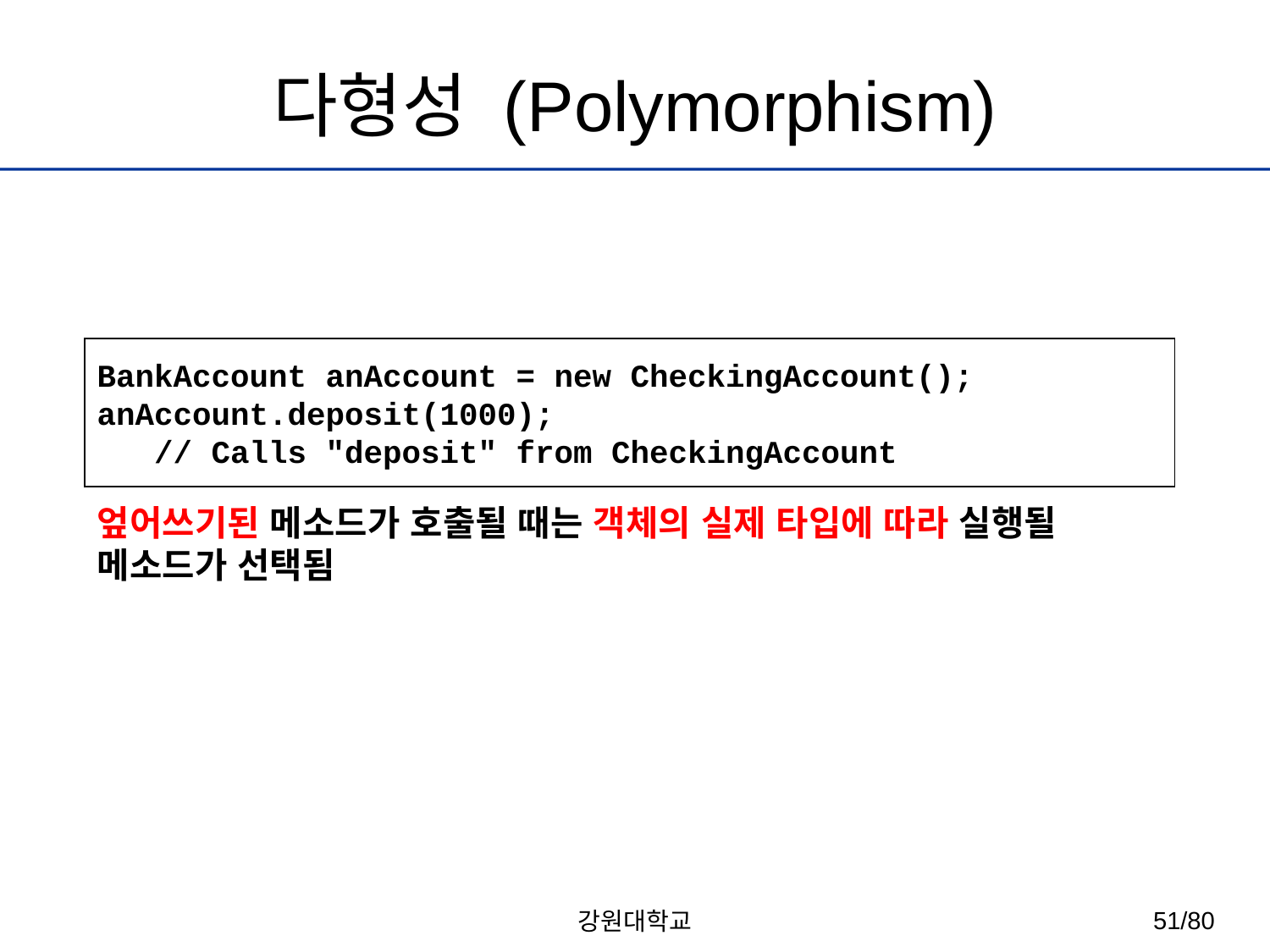

# 다형성 (Polymorphism)

BankAccount anAccount = new CheckingAccount();
anAccount.deposit(1000);
   // Calls "deposit" from CheckingAccount
엎어쓰기된 메소드가 호출될 때는 객체의 실제 타입에 따라 실행될 메소드가 선택됨
강원대학교